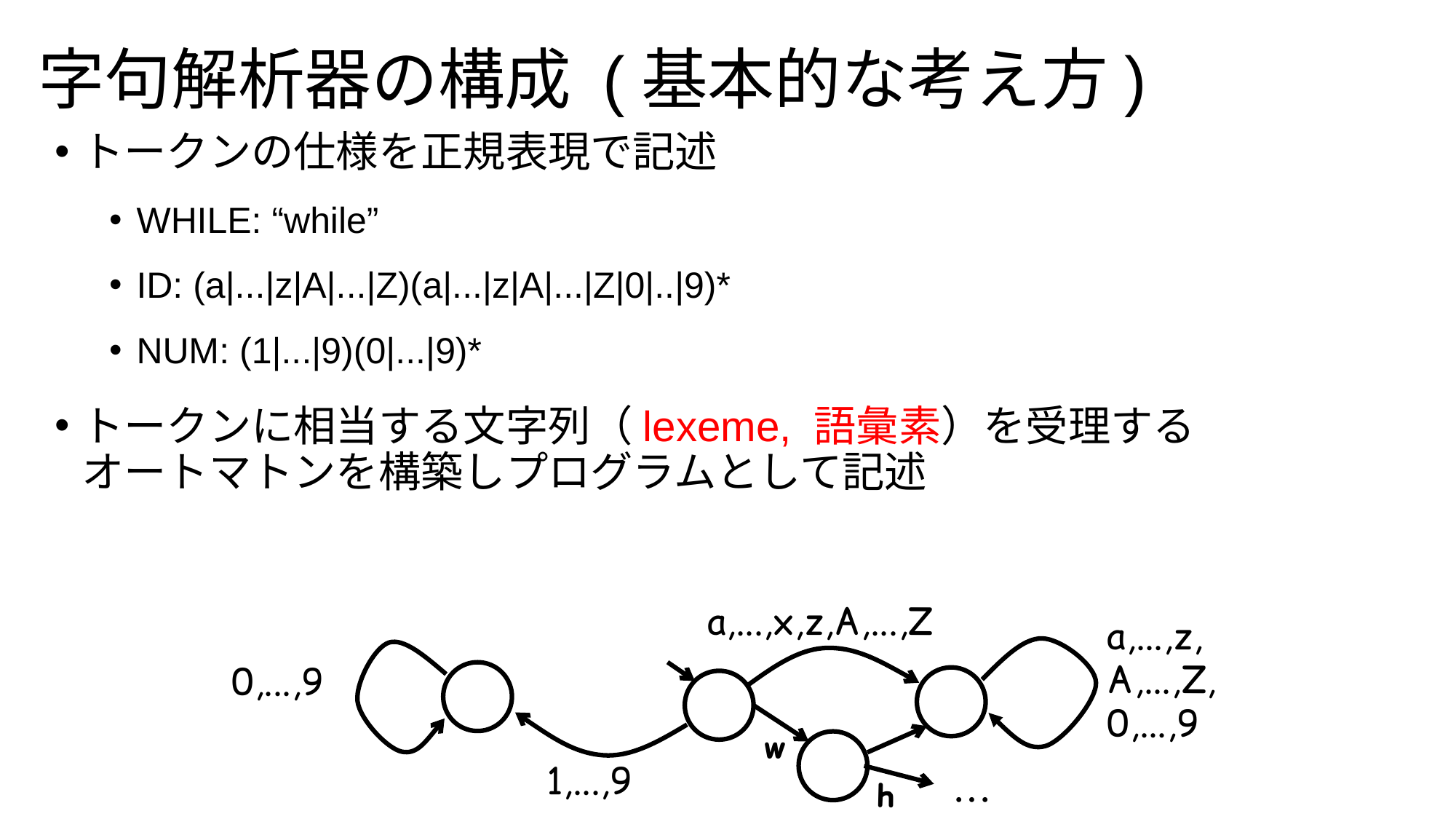

# 字句解析器の構成 (基本的な考え方)
トークンの仕様を正規表現で記述
WHILE: “while”
ID: (a|...|z|A|...|Z)(a|...|z|A|...|Z|0|..|9)*
NUM: (1|...|9)(0|...|9)*
トークンに相当する文字列（lexeme, 語彙素）を受理するオートマトンを構築しプログラムとして記述
a,...,x,z,A,...,Z
a,...,z,
A,...,Z,
0,...,9

0,...,9

w

1,...,9
...
h